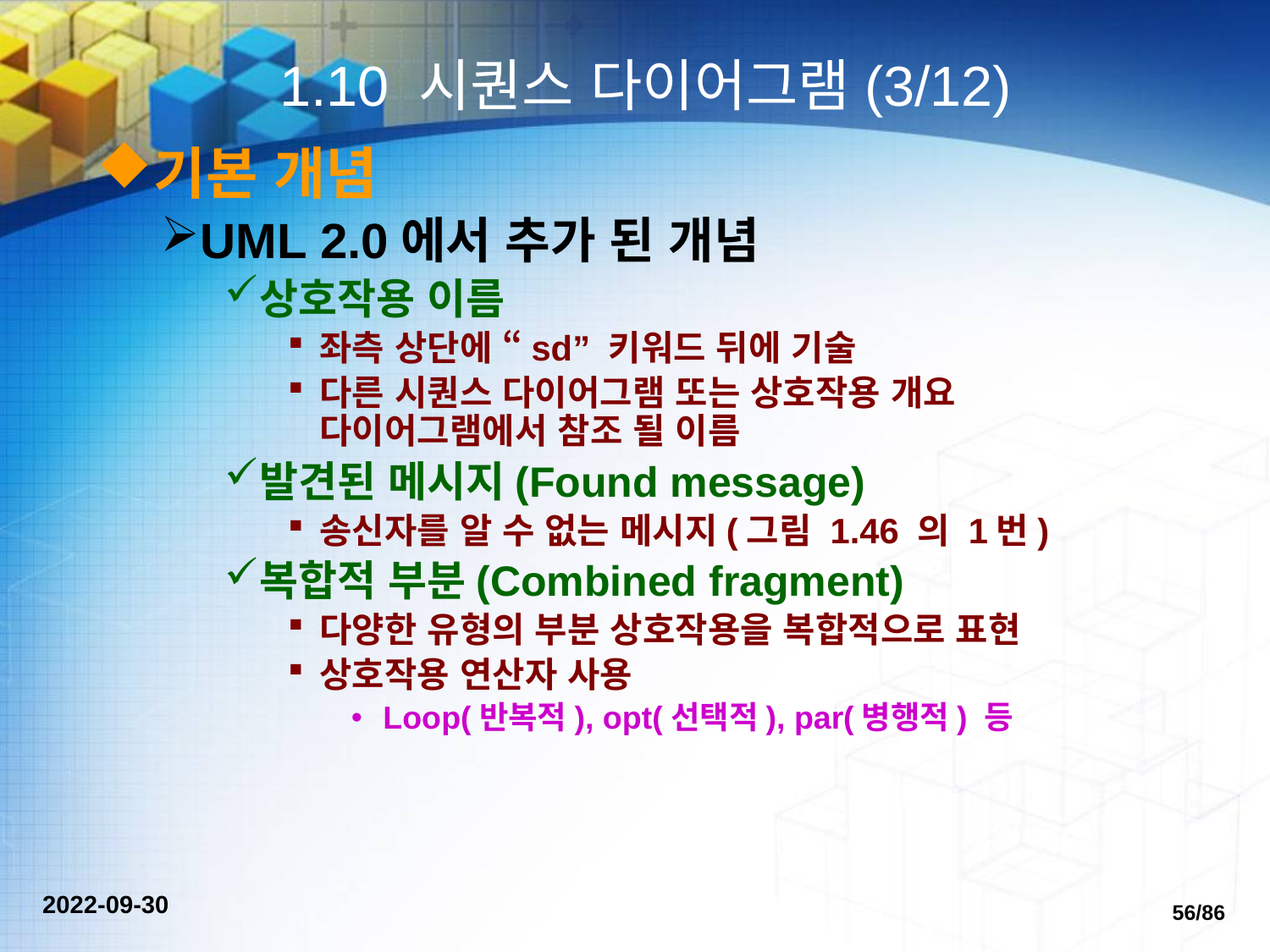

# 1.10 시퀀스 다이어그램(3/12)
기본 개념
UML 2.0에서 추가 된 개념
상호작용 이름
좌측 상단에 “sd” 키워드 뒤에 기술
다른 시퀀스 다이어그램 또는 상호작용 개요 다이어그램에서 참조 될 이름
발견된 메시지(Found message)
송신자를 알 수 없는 메시지(그림 1.46 의 1번)
복합적 부분(Combined fragment)
다양한 유형의 부분 상호작용을 복합적으로 표현
상호작용 연산자 사용
Loop(반복적), opt(선택적), par(병행적) 등
2022-09-30
56/86